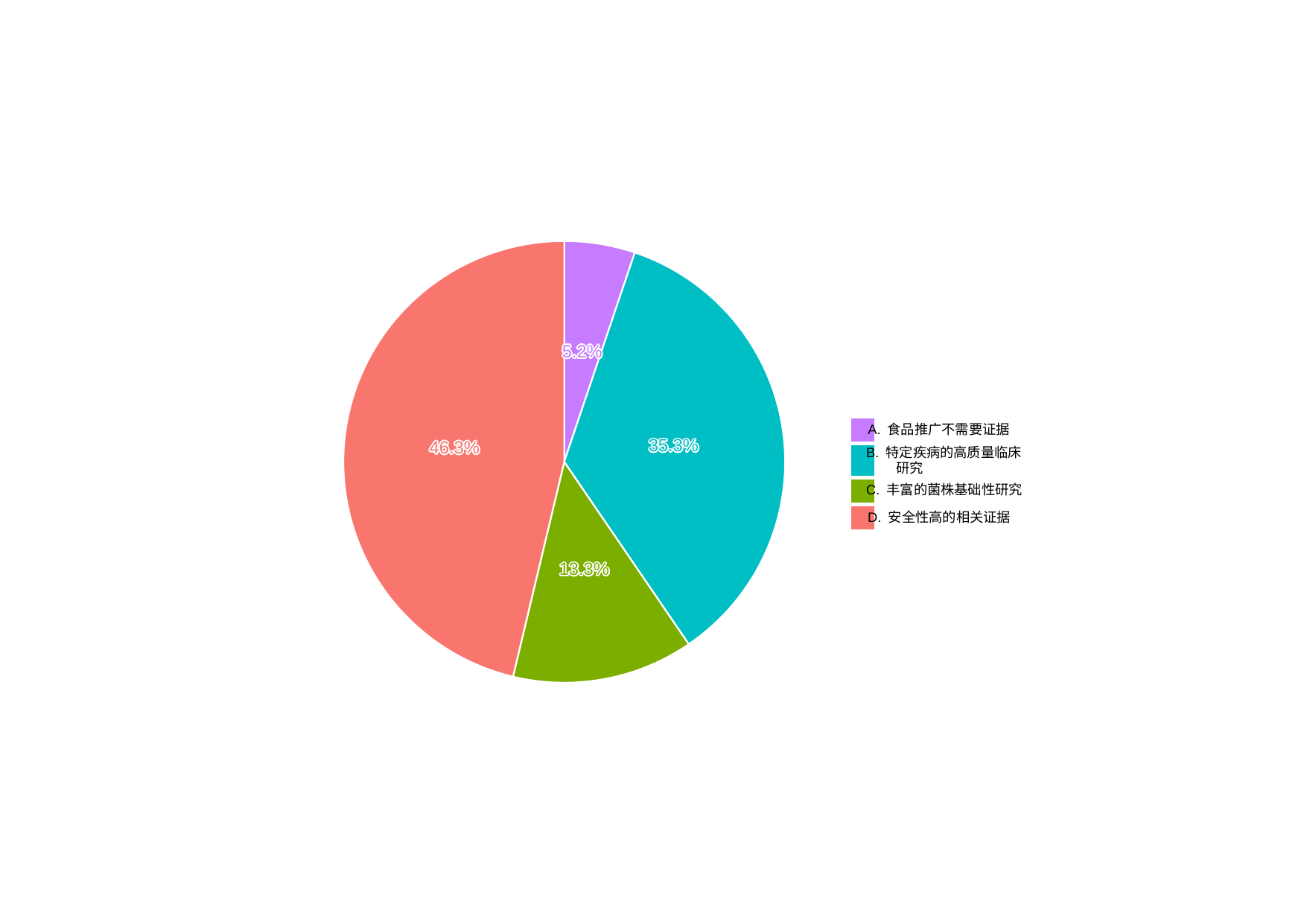

5.2%
5.2%
5.2%
5.2%
5.2%
5.2%
5.2%
5.2%
5.2%
5.2%
5.2%
5.2%
5.2%
5.2%
5.2%
5.2%
5.2%

A. 食品推广不需要证据
35.3%
35.3%
35.3%
35.3%
35.3%
35.3%
35.3%
35.3%
35.3%
35.3%
35.3%
35.3%
35.3%
35.3%
46.3%
46.3%
46.3%
35.3%
35.3%
35.3%
46.3%
46.3%
46.3%
46.3%
46.3%
46.3%
46.3%
46.3%
46.3%
46.3%
46.3%
46.3%
46.3%
46.3%

B. 特定疾病的高质量临床

    研究

C. 丰富的菌株基础性研究

D. 安全性高的相关证据
13.3%
13.3%
13.3%
13.3%
13.3%
13.3%
13.3%
13.3%
13.3%
13.3%
13.3%
13.3%
13.3%
13.3%
13.3%
13.3%
13.3%